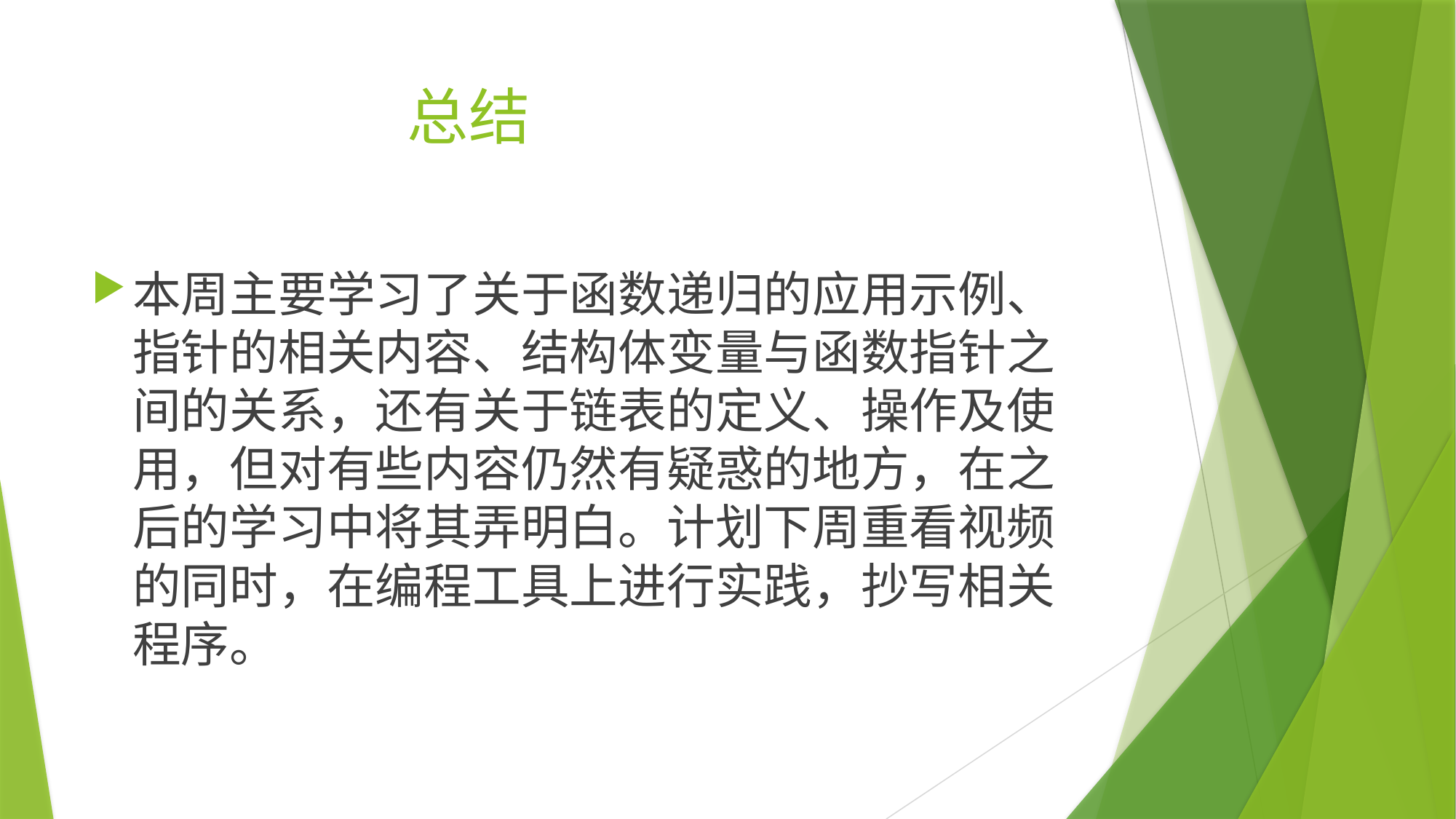

# 总结
本周主要学习了关于函数递归的应用示例、指针的相关内容、结构体变量与函数指针之间的关系，还有关于链表的定义、操作及使用，但对有些内容仍然有疑惑的地方，在之后的学习中将其弄明白。计划下周重看视频的同时，在编程工具上进行实践，抄写相关程序。